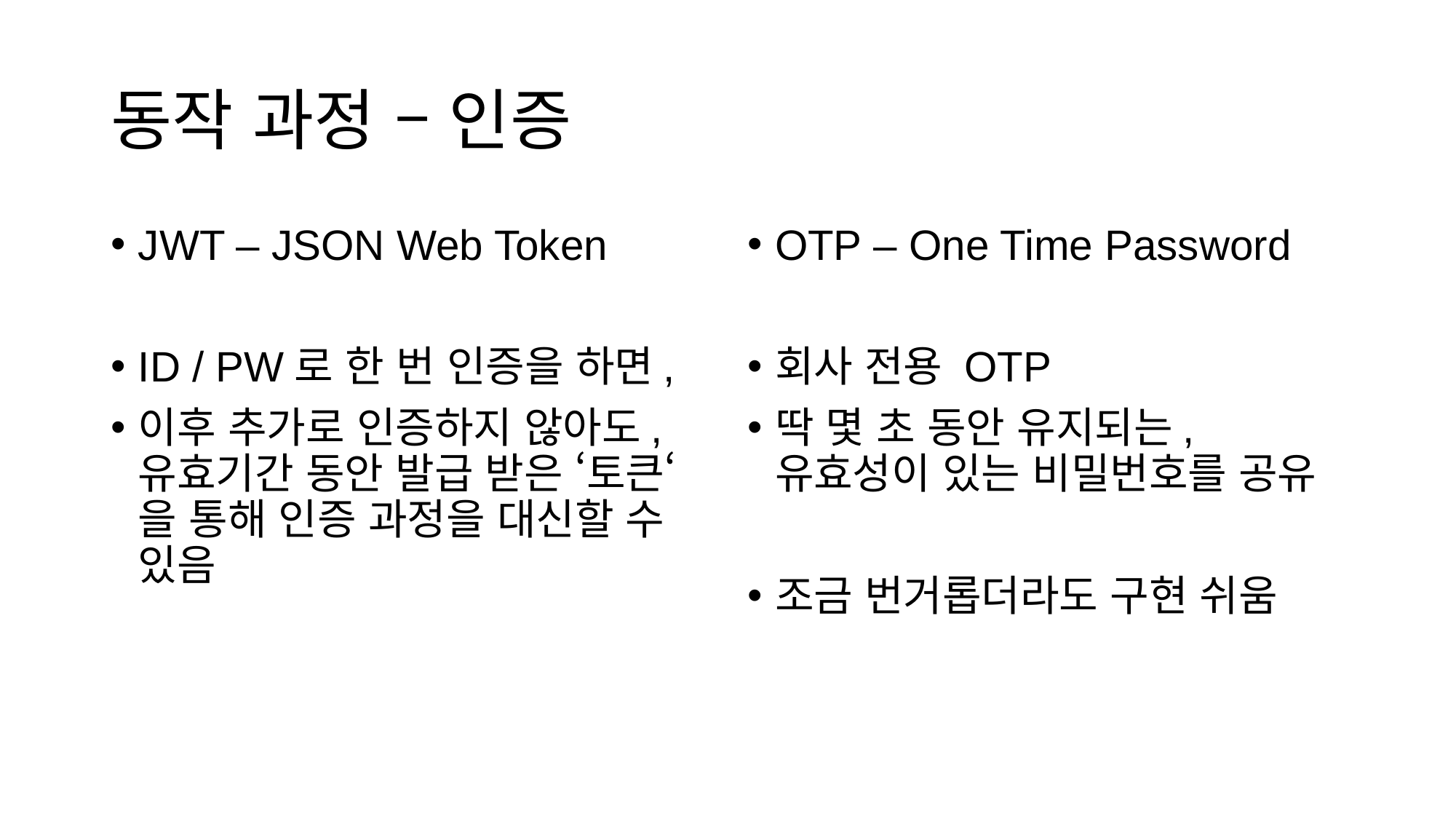

# 동작 과정 – 인증
JWT – JSON Web Token

ID / PW로 한 번 인증을 하면,
이후 추가로 인증하지 않아도, 유효기간 동안 발급 받은 ‘토큰‘ 을 통해 인증 과정을 대신할 수 있음

OTP – One Time Password

회사 전용 OTP
딱 몇 초 동안 유지되는, 유효성이 있는 비밀번호를 공유

조금 번거롭더라도 구현 쉬움